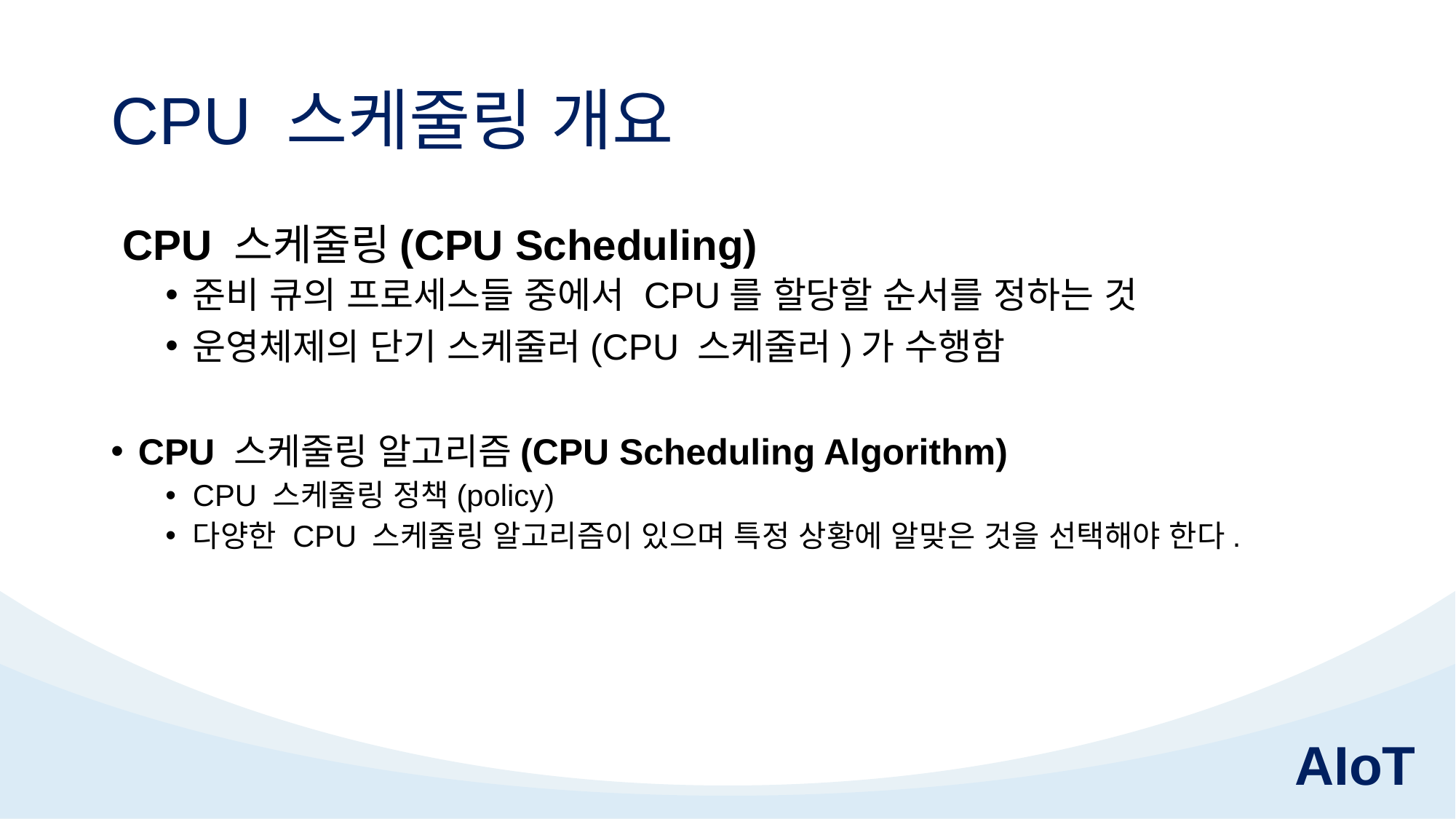

# CPU 스케줄링 개요
 CPU 스케줄링(CPU Scheduling)
준비 큐의 프로세스들 중에서 CPU를 할당할 순서를 정하는 것
운영체제의 단기 스케줄러(CPU 스케줄러)가 수행함

CPU 스케줄링 알고리즘(CPU Scheduling Algorithm)
CPU 스케줄링 정책(policy)
다양한 CPU 스케줄링 알고리즘이 있으며 특정 상황에 알맞은 것을 선택해야 한다.